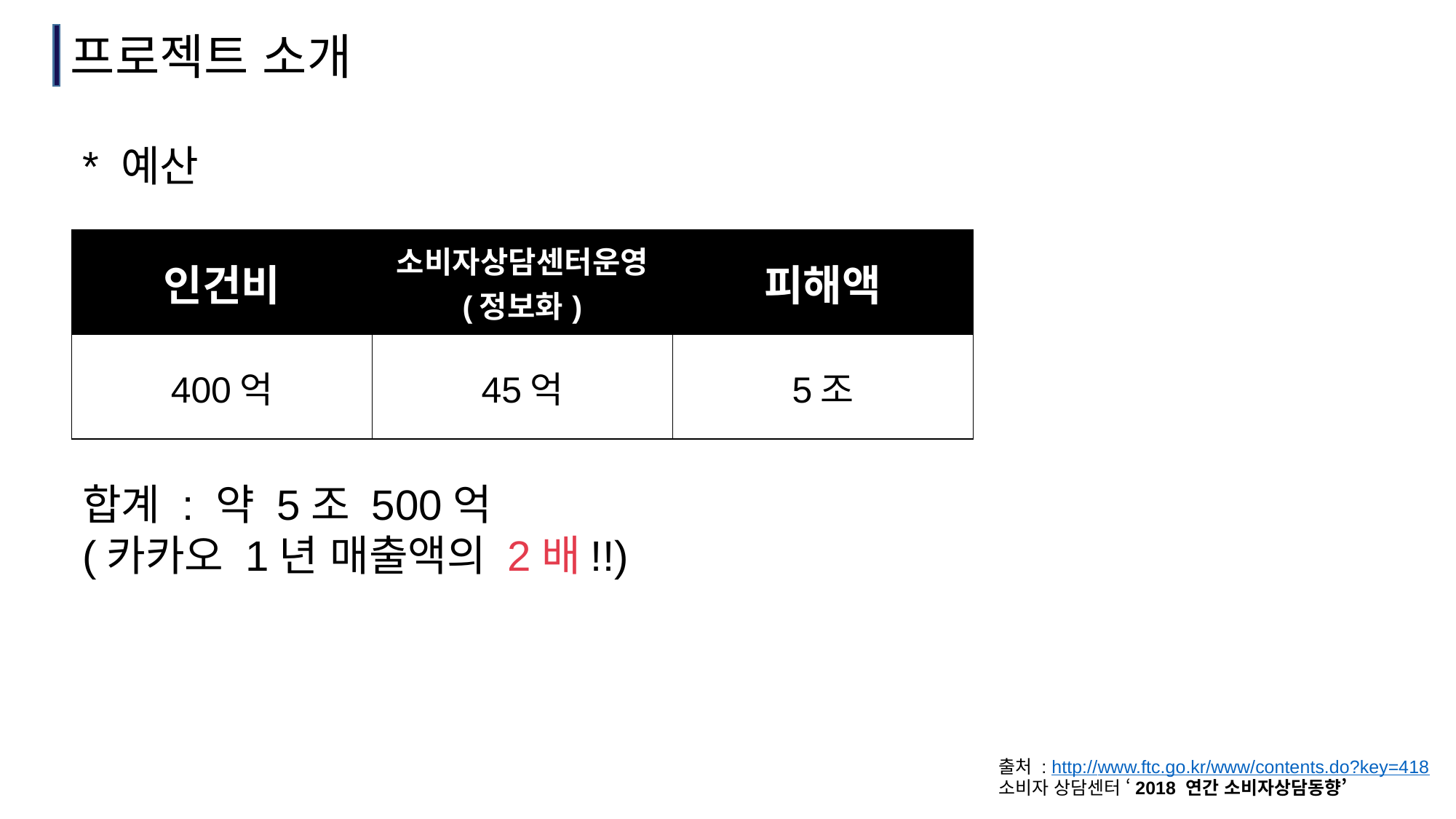

프로젝트 소개

* 예산
| 인건비 | 소비자상담센터운영 (정보화) | 피해액 |
| --- | --- | --- |
| 400억 | 45억 | 5조 |
합계 : 약 5조 500억
(카카오 1년 매출액의 2배!!)
출처 : http://www.ftc.go.kr/www/contents.do?key=418
소비자 상담센터 ‘2018 연간 소비자상담동향’